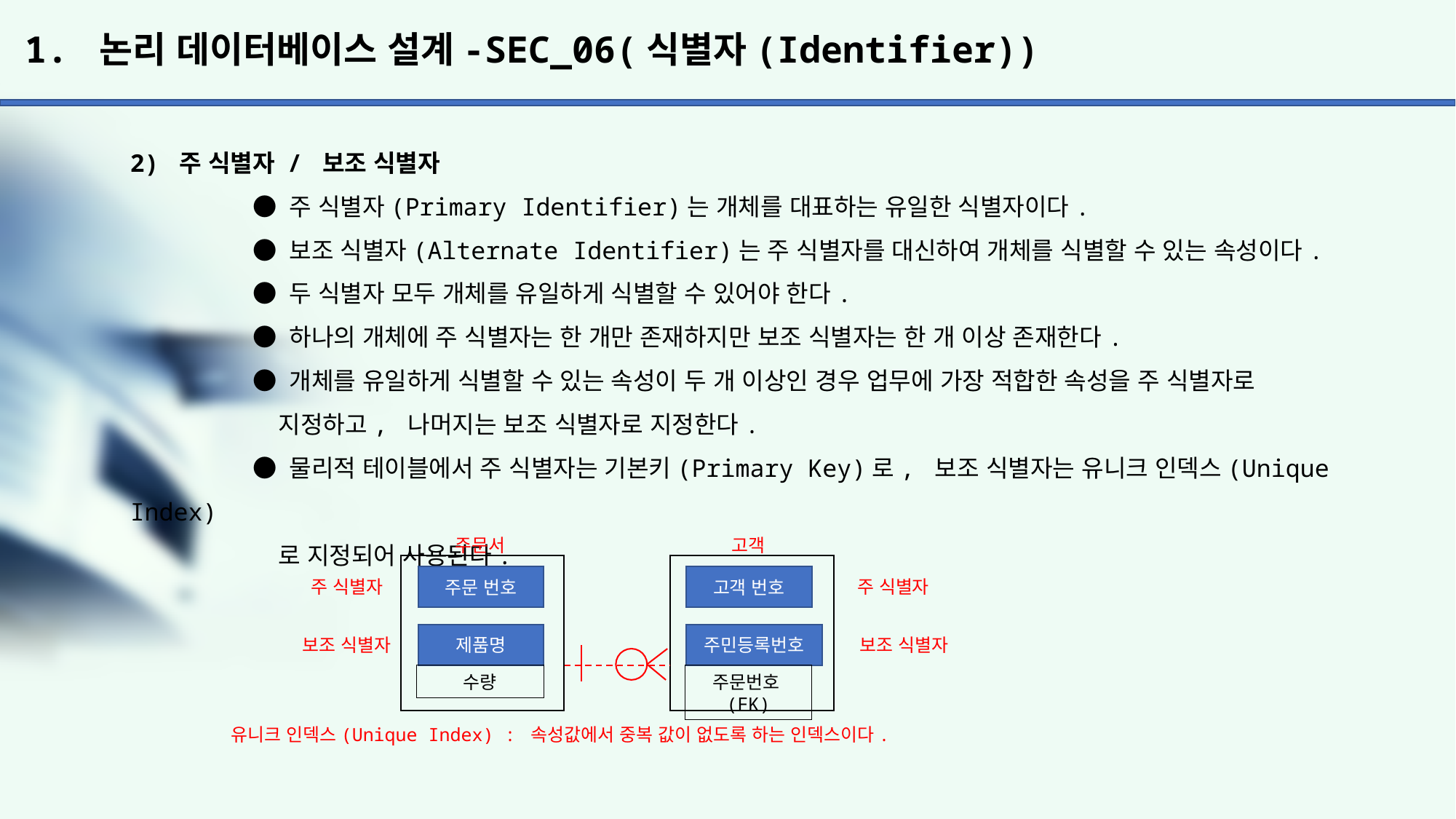

# 1. 논리 데이터베이스 설계-SEC_06(식별자(Identifier))
2) 주 식별자 / 보조 식별자
	  ● 주 식별자(Primary Identifier)는 개체를 대표하는 유일한 식별자이다.
	  ● 보조 식별자(Alternate Identifier)는 주 식별자를 대신하여 개체를 식별할 수 있는 속성이다.
	  ● 두 식별자 모두 개체를 유일하게 식별할 수 있어야 한다.
	  ● 하나의 개체에 주 식별자는 한 개만 존재하지만 보조 식별자는 한 개 이상 존재한다.
	  ● 개체를 유일하게 식별할 수 있는 속성이 두 개 이상인 경우 업무에 가장 적합한 속성을 주 식별자로
	     지정하고, 나머지는 보조 식별자로 지정한다.
	  ● 물리적 테이블에서 주 식별자는 기본키(Primary Key)로, 보조 식별자는 유니크 인덱스(Unique Index)
	     로 지정되어 사용된다.
주문서
고객

주문 번호
고객 번호
주 식별자
주 식별자
제품명
주민등록번호
보조 식별자
보조 식별자

수량
주문번호(FK)
유니크 인덱스(Unique Index) : 속성값에서 중복 값이 없도록 하는 인덱스이다.